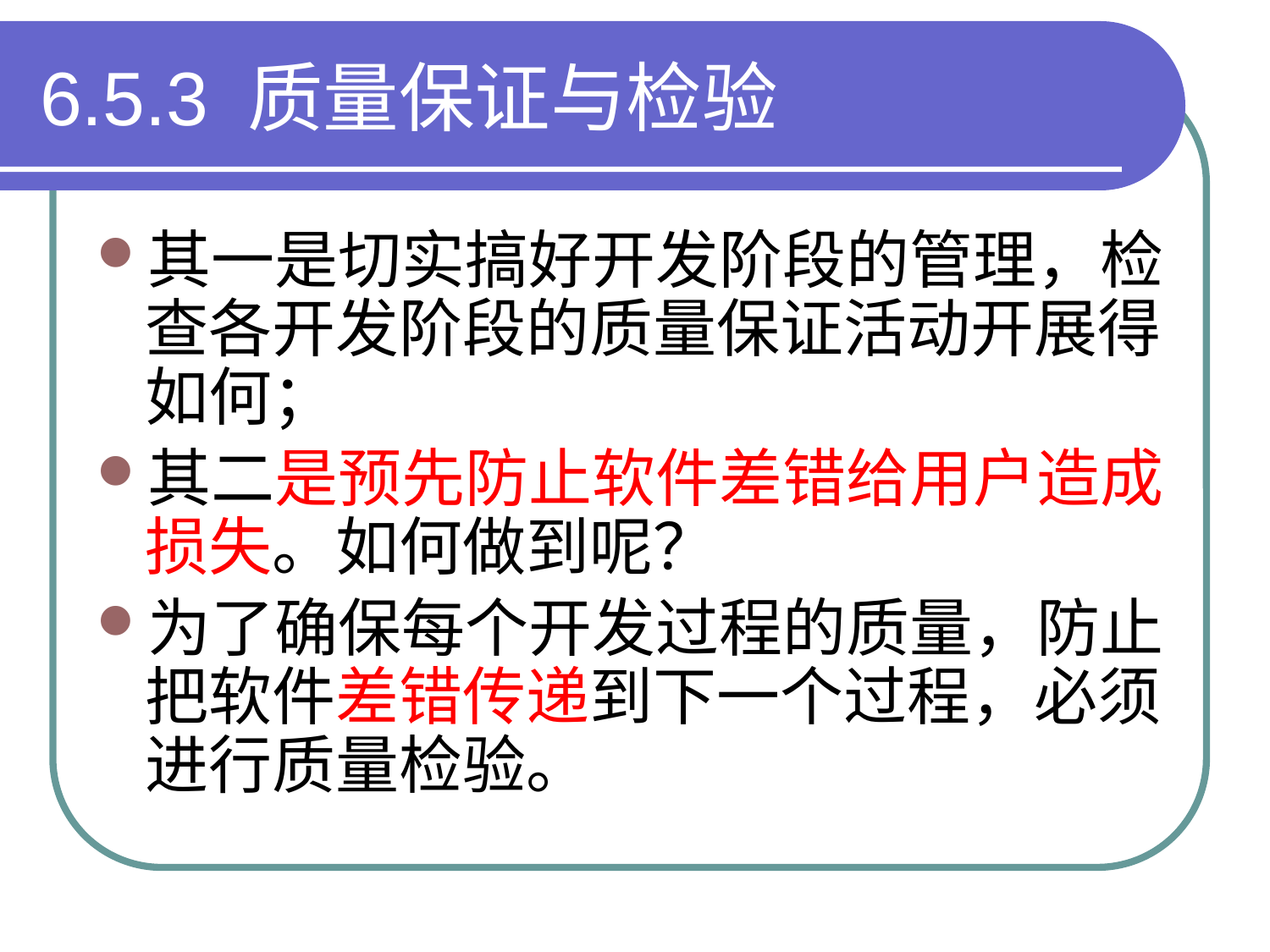

# 6.5.3 质量保证与检验
其一是切实搞好开发阶段的管理，检查各开发阶段的质量保证活动开展得如何；
其二是预先防止软件差错给用户造成损失。如何做到呢？
为了确保每个开发过程的质量，防止把软件差错传递到下一个过程，必须进行质量检验。

75